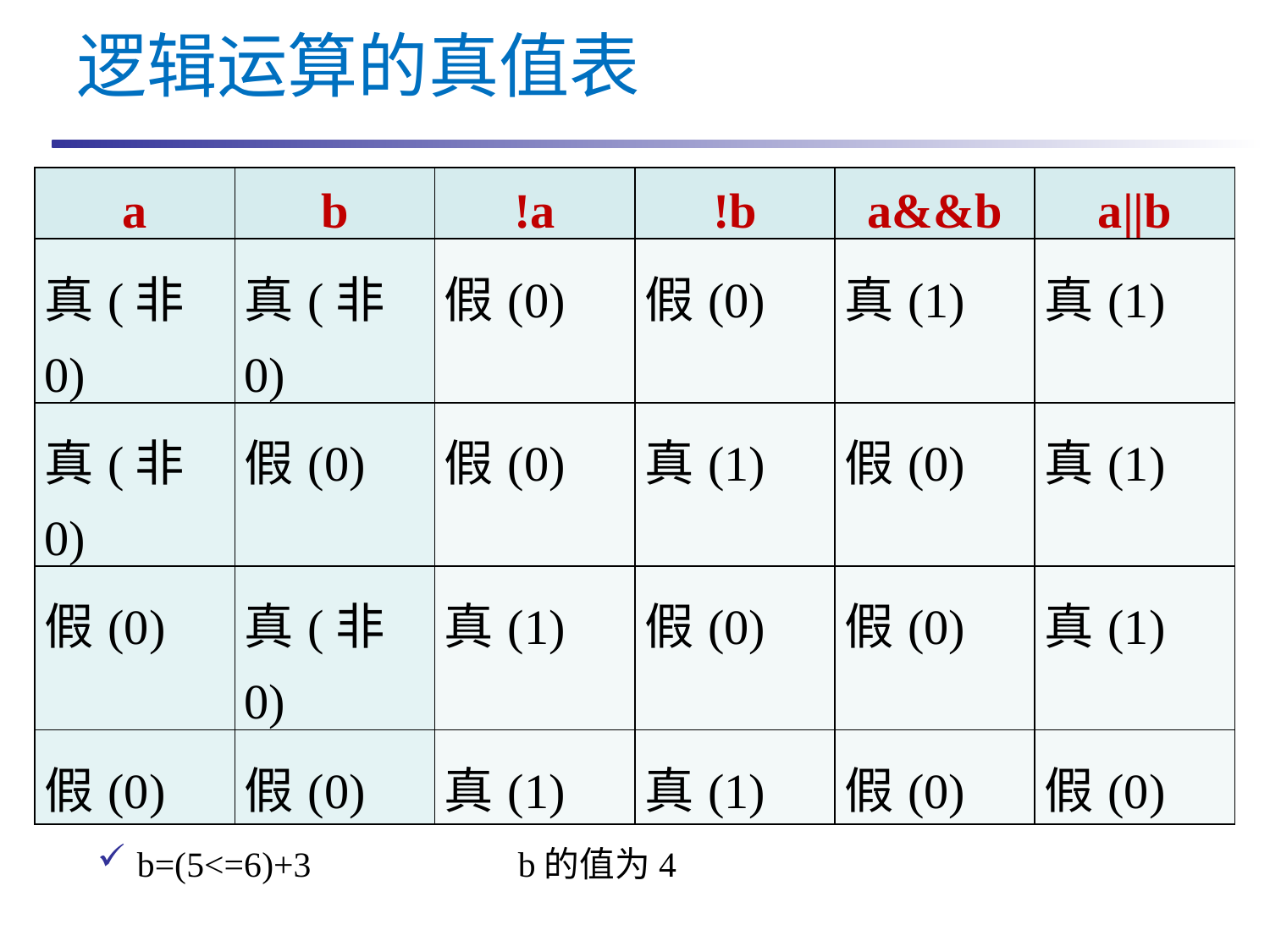

逻辑运算的真值表
| a | b | !a | !b | a&&b | a||b |
| --- | --- | --- | --- | --- | --- |
| 真(非0) | 真(非0) | 假(0) | 假(0) | 真(1) | 真(1) |
| 真(非0) | 假(0) | 假(0) | 真(1) | 假(0) | 真(1) |
| 假(0) | 真(非0) | 真(1) | 假(0) | 假(0) | 真(1) |
| 假(0) | 假(0) | 真(1) | 真(1) | 假(0) | 假(0) |
C99标准以前C语言中没有专门的逻辑型数据，逻辑值就是整型数据，是可参与各种运算的。例如：
a=(5>3)&&(3<2)    a的值为0
b=(5<=6)+3            	b的值为4
2023/10/12
王化雨 whuayu000@163.com 13306442222
36/35